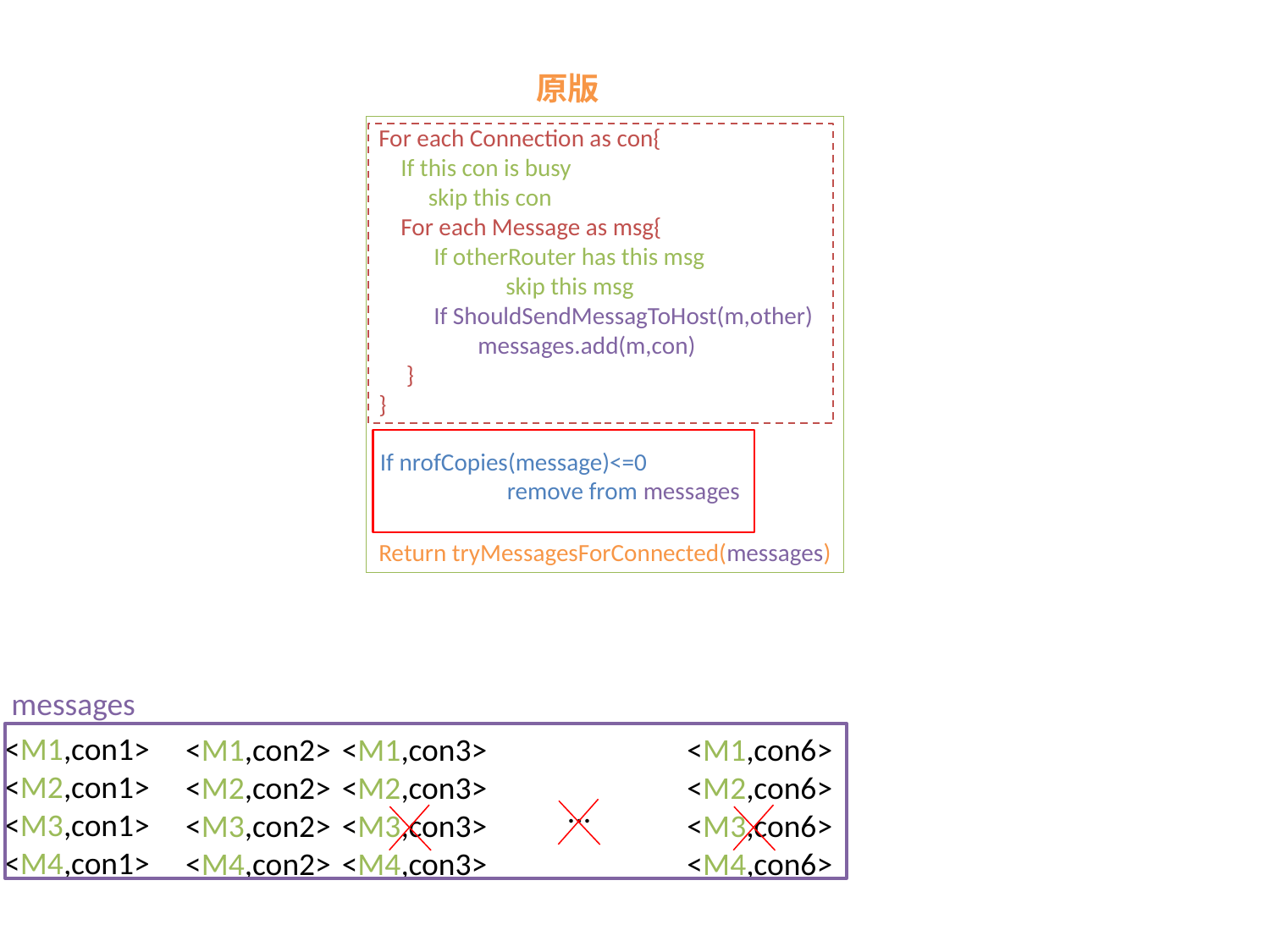

原版
For each Connection as con{
    If this con is busy
         skip this con
    For each Message as msg{
          If otherRouter has this msg
	skip this msg
          If ShouldSendMessagToHost(m,other)
                  messages.add(m,con)
     }
}

Return tryMessagesForConnected(messages)

If nrofCopies(message)<=0
	remove from messages
假設有6條connection(con1~con6),全部都可以收4個message(M1~M4),

<M1,con1>
<M2,con1>
<M3,con1>
<M4,con1>

messages
<M1,con2>
<M2,con2>
<M3,con2>
<M4,con2>

<M1,con3>
<M2,con3>
<M3,con3>
<M4,con3>

<M1,con6>
<M2,con6>
<M3,con6>
<M4,con6>

...